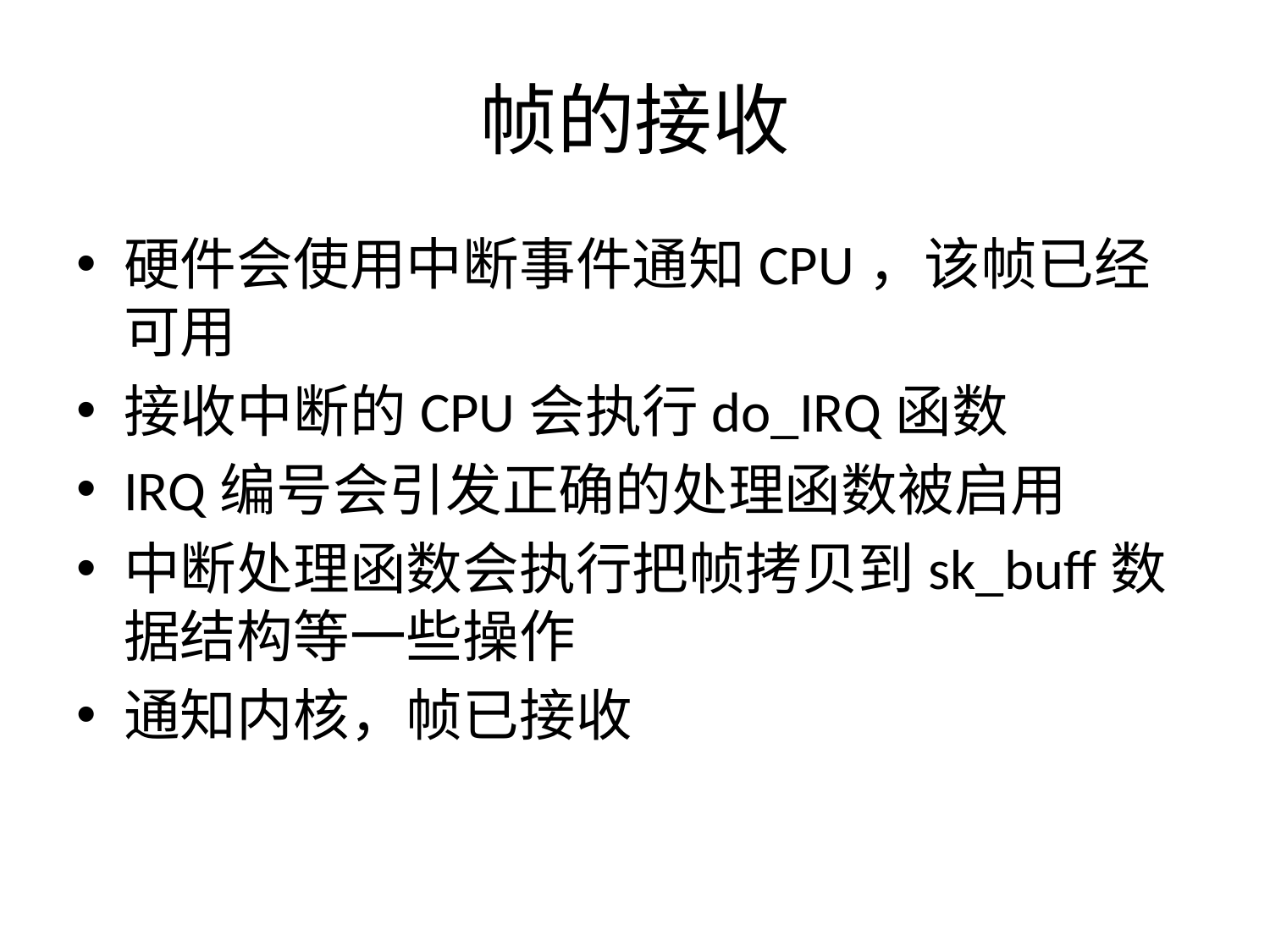

# 帧的接收
硬件会使用中断事件通知CPU，该帧已经可用
接收中断的CPU会执行do_IRQ函数
IRQ编号会引发正确的处理函数被启用
中断处理函数会执行把帧拷贝到sk_buff数据结构等一些操作
通知内核，帧已接收